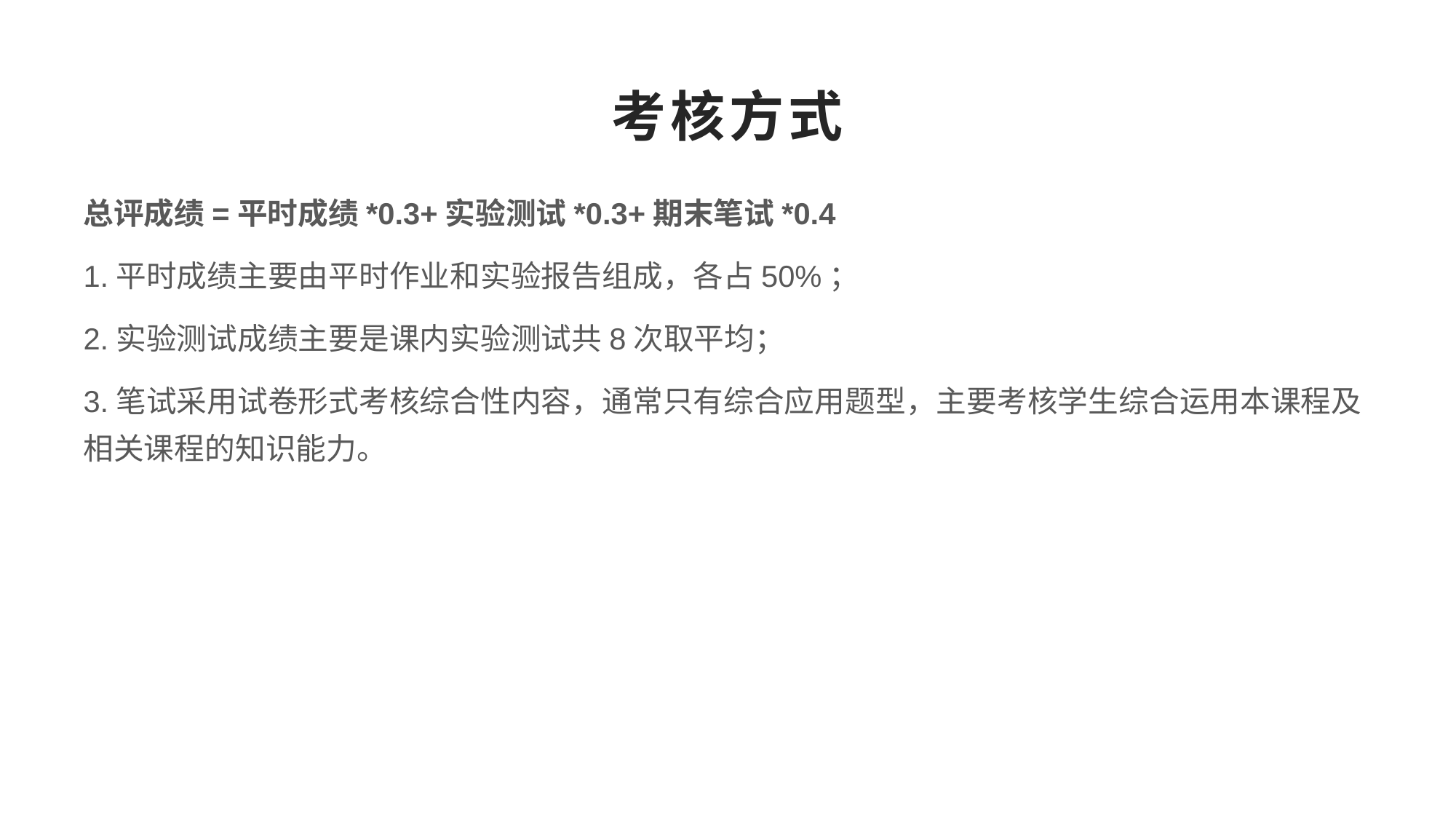

# 考核方式
总评成绩=平时成绩*0.3+实验测试*0.3+期末笔试*0.4
1.平时成绩主要由平时作业和实验报告组成，各占50%；
2.实验测试成绩主要是课内实验测试共8次取平均；
3.笔试采用试卷形式考核综合性内容，通常只有综合应用题型，主要考核学生综合运用本课程及相关课程的知识能力。